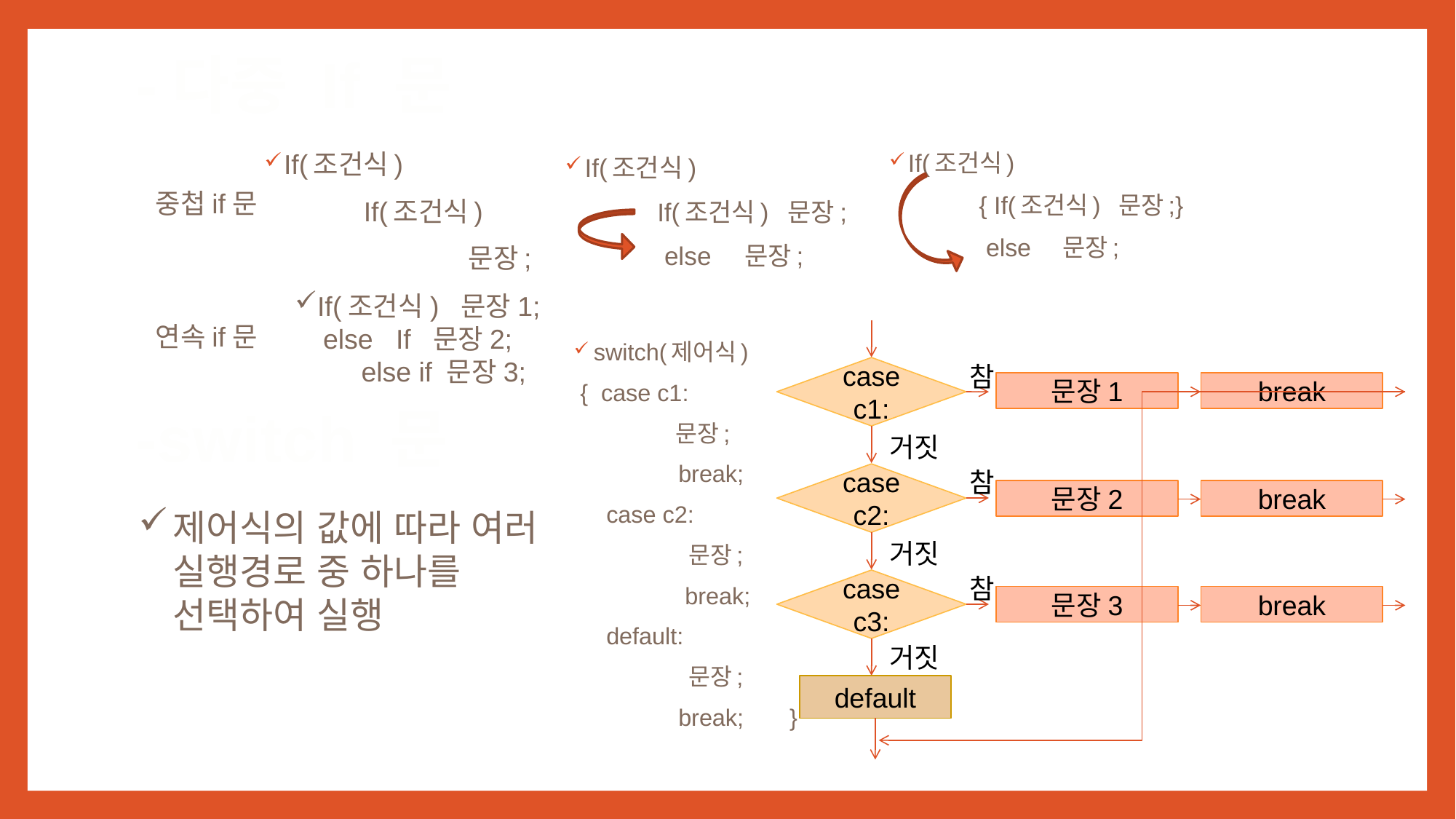

# -다중 If 문
If(조건식)
             If(조건식)
                          문장;

If(조건식)
             { If(조건식)  문장;}
              else    문장;

If(조건식)
             If(조건식)  문장;
              else    문장;

중첩if문

If(조건식)  문장1;
   else   If  문장2;
        else if 문장3;
연속if문
참
case c1:
문장1
break
거짓
참
case c2:
문장2
break
거짓
참
case c3:
문장3
break
거짓
default
switch(제어식)
 {  case c1:
               문장;
                break;
     case c2:
                 문장;
                 break;
     default:
                 문장;
                break;       }
-switch 문
제어식의 값에 따라 여러 실행경로 중 하나를 선택하여 실행